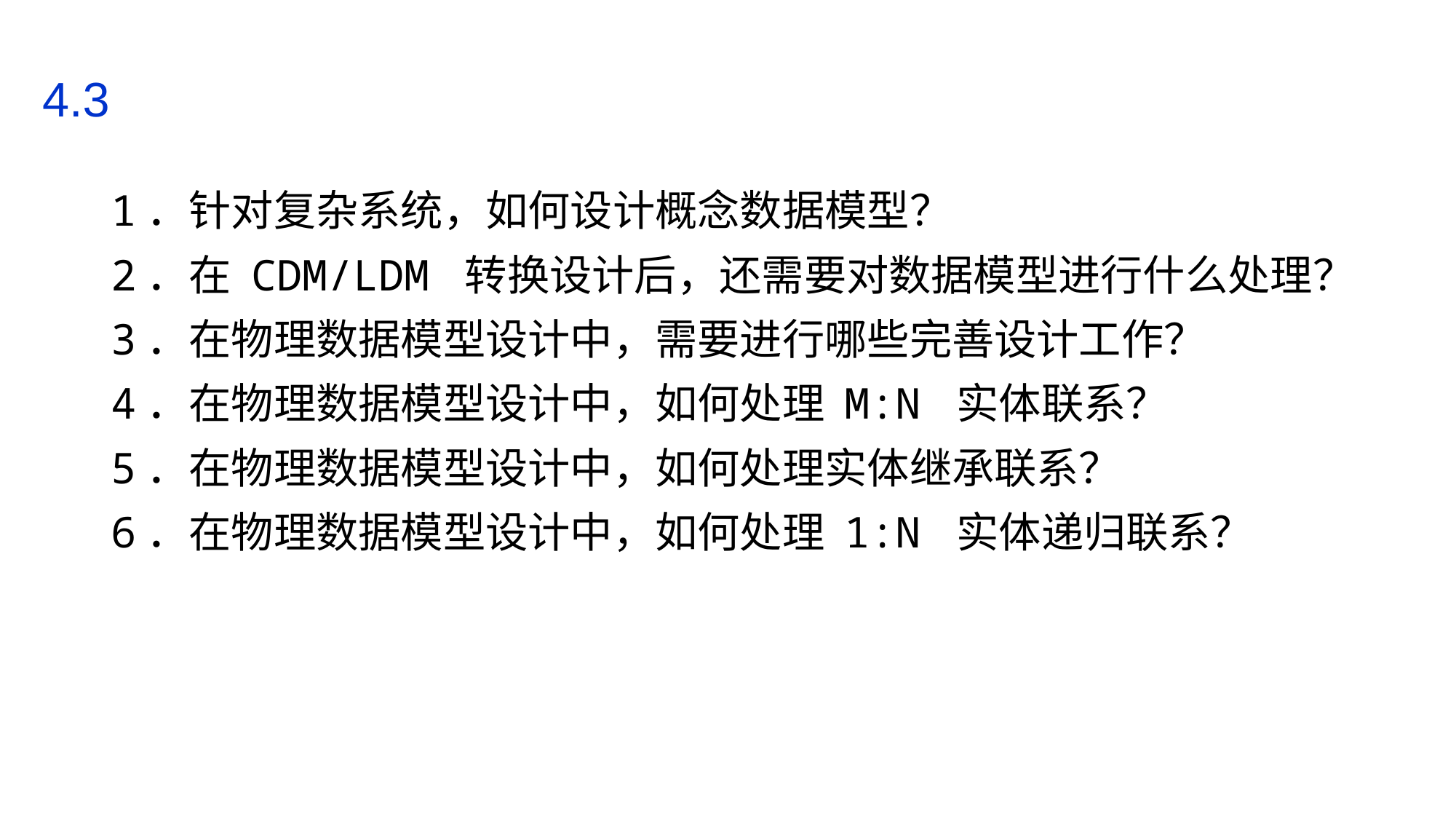

4.3
1．针对复杂系统，如何设计概念数据模型？
2．在 CDM/LDM 转换设计后，还需要对数据模型进行什么处理？
3．在物理数据模型设计中，需要进行哪些完善设计工作？
4．在物理数据模型设计中，如何处理 M:N 实体联系？
5．在物理数据模型设计中，如何处理实体继承联系？
6．在物理数据模型设计中，如何处理 1:N 实体递归联系？